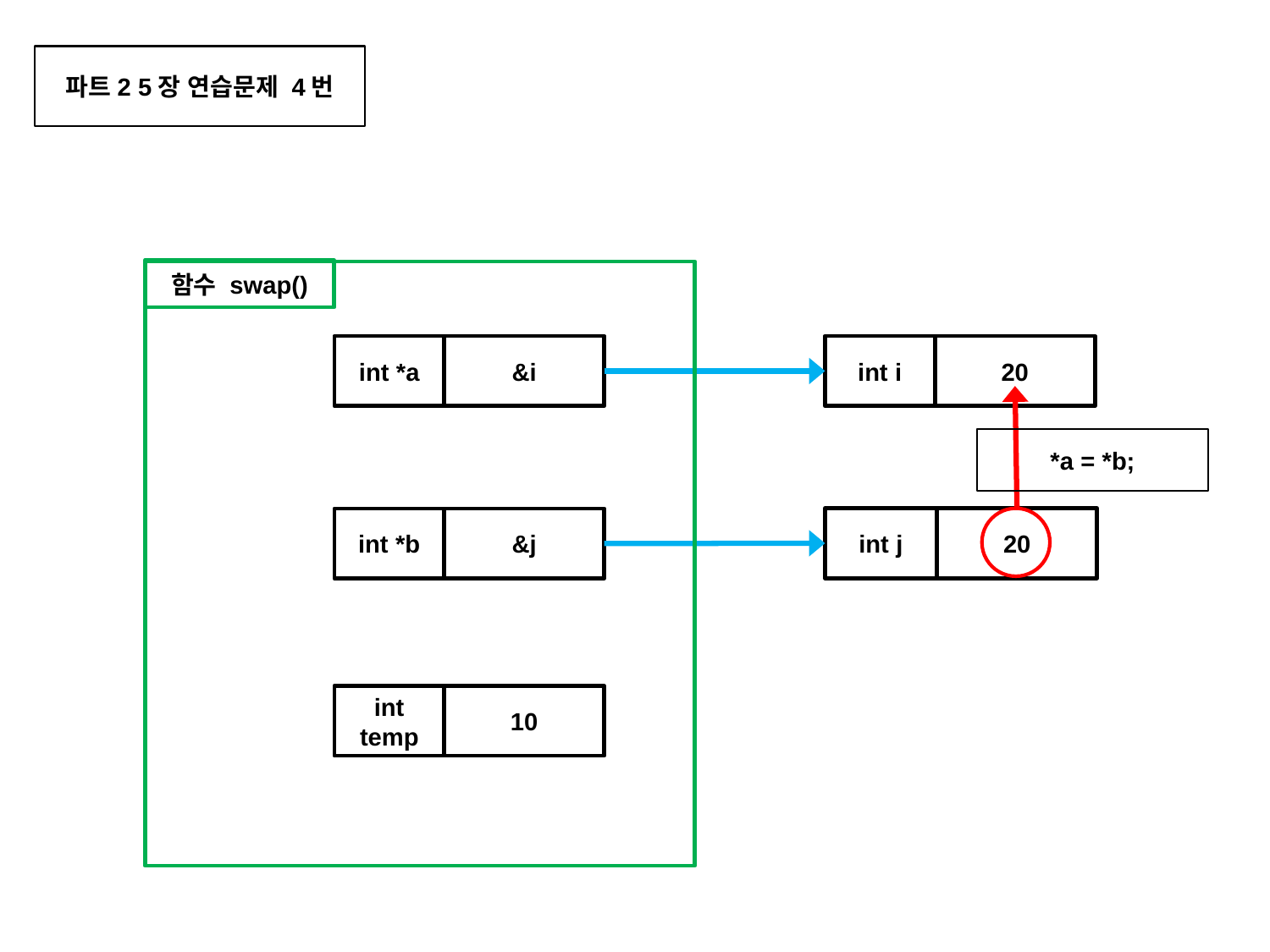

파트2 5장 연습문제 4번
함수 swap()

int *a
&i
int i
20
*a = *b;
int j
20

int *b
&j
int temp
10